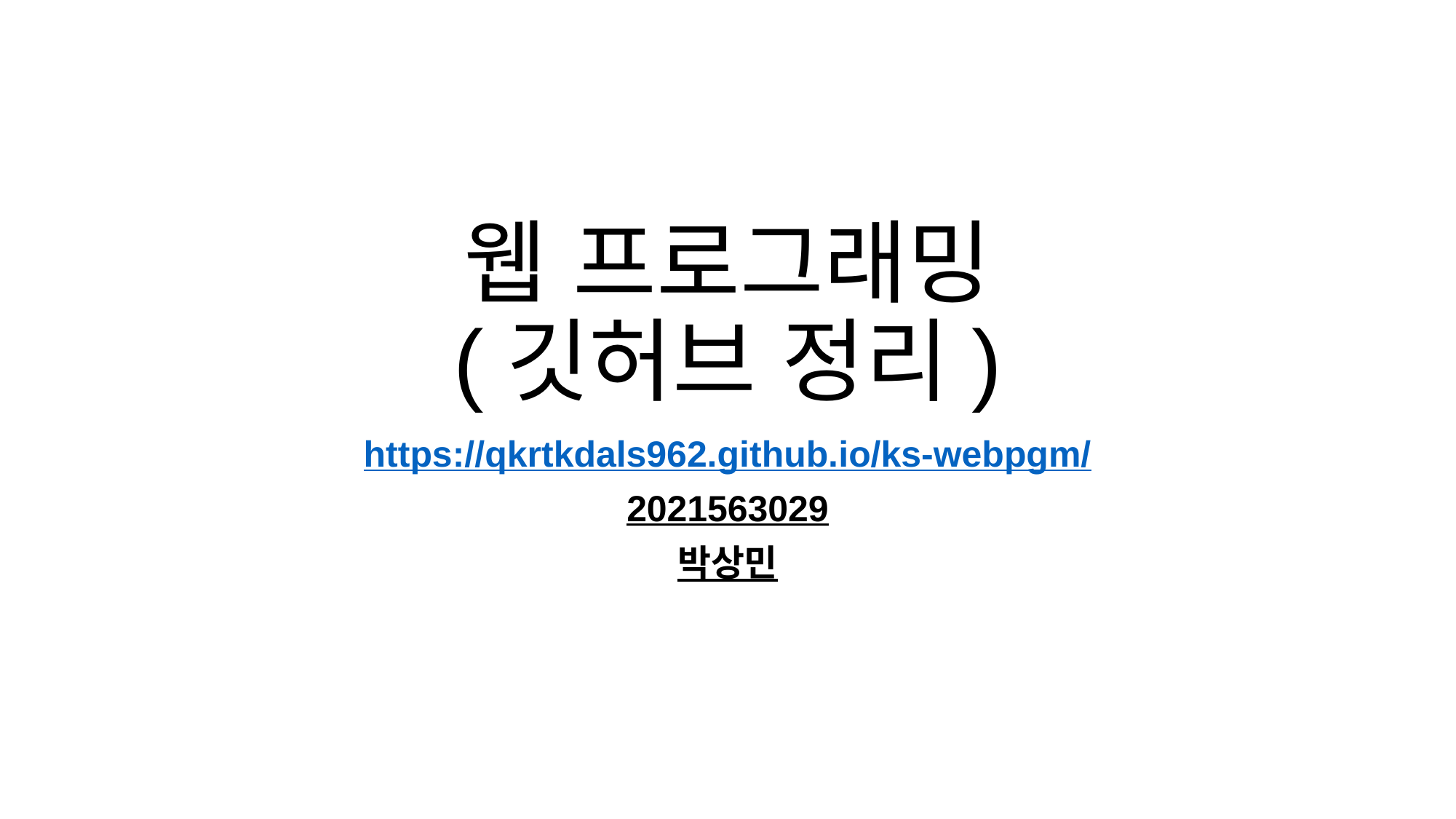

# 웹 프로그래밍 (깃허브 정리)
https://qkrtkdals962.github.io/ks-webpgm/
2021563029
박상민